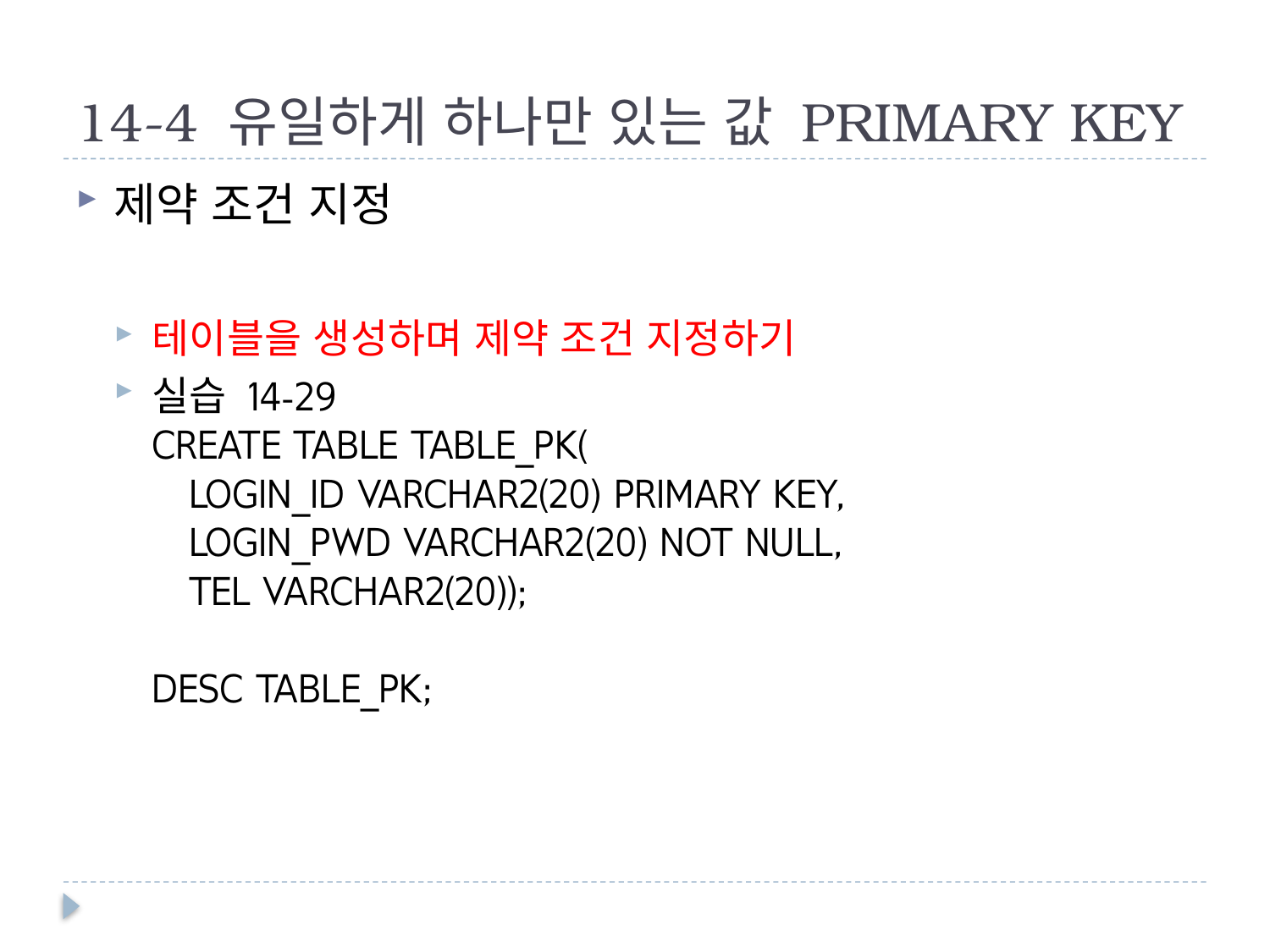

# 14-4 유일하게 하나만 있는 값 PRIMARY KEY
제약 조건 지정

테이블을 생성하며 제약 조건 지정하기
실습 14-29
CREATE TABLE TABLE_PK(
   LOGIN_ID VARCHAR2(20) PRIMARY KEY,
   LOGIN_PWD VARCHAR2(20) NOT NULL,
   TEL VARCHAR2(20));
DESC TABLE_PK;